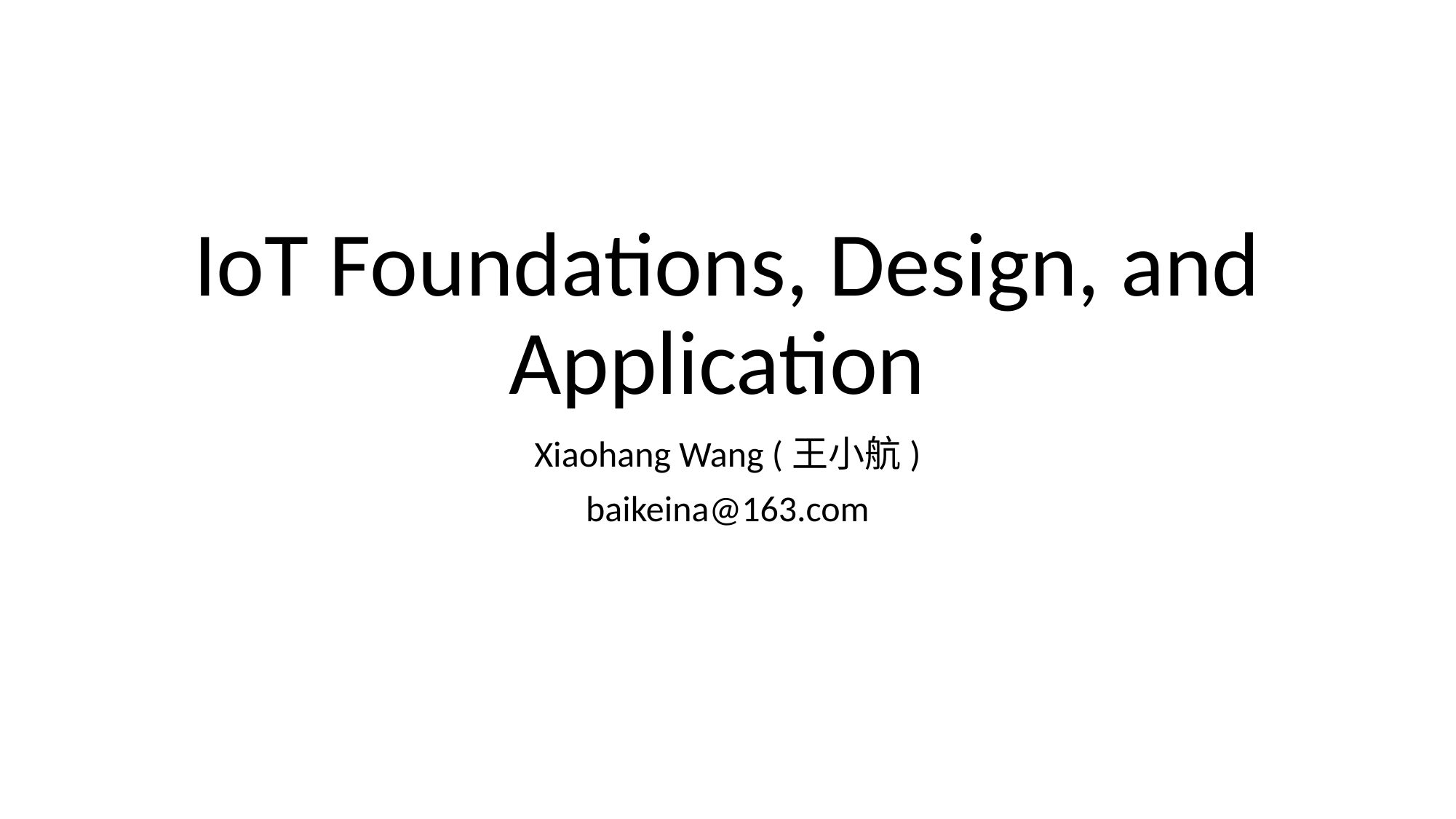

# IoT Foundations, Design, and Application
Xiaohang Wang (王小航)
baikeina@163.com